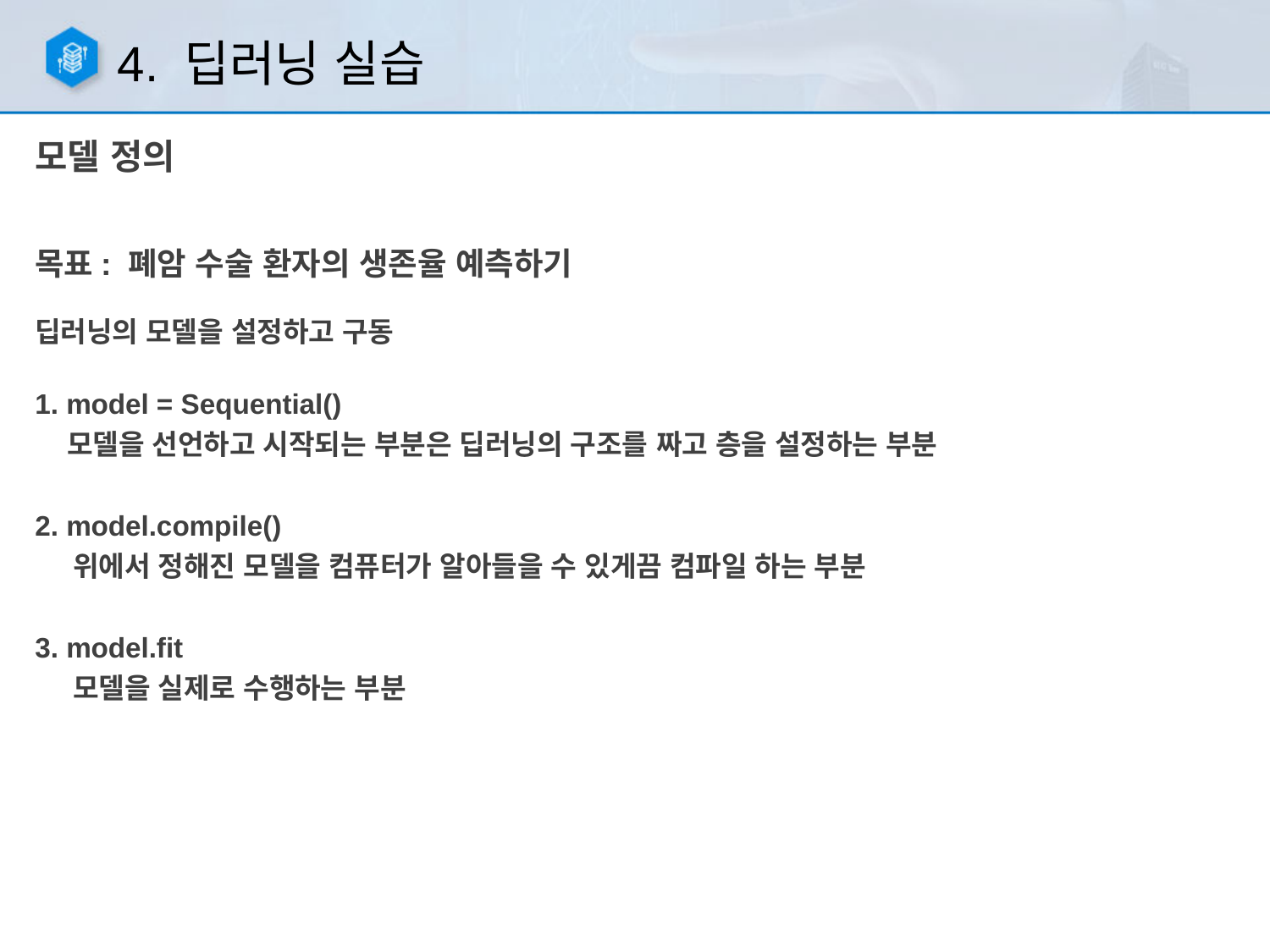

4. 딥러닝 실습
모델 정의
목표: 폐암 수술 환자의 생존율 예측하기
딥러닝의 모델을 설정하고 구동
1. model = Sequential()
    모델을 선언하고 시작되는 부분은 딥러닝의 구조를 짜고 층을 설정하는 부분

2. model.compile()
    위에서 정해진 모델을 컴퓨터가 알아들을 수 있게끔 컴파일 하는 부분

3. model.fit
    모델을 실제로 수행하는 부분